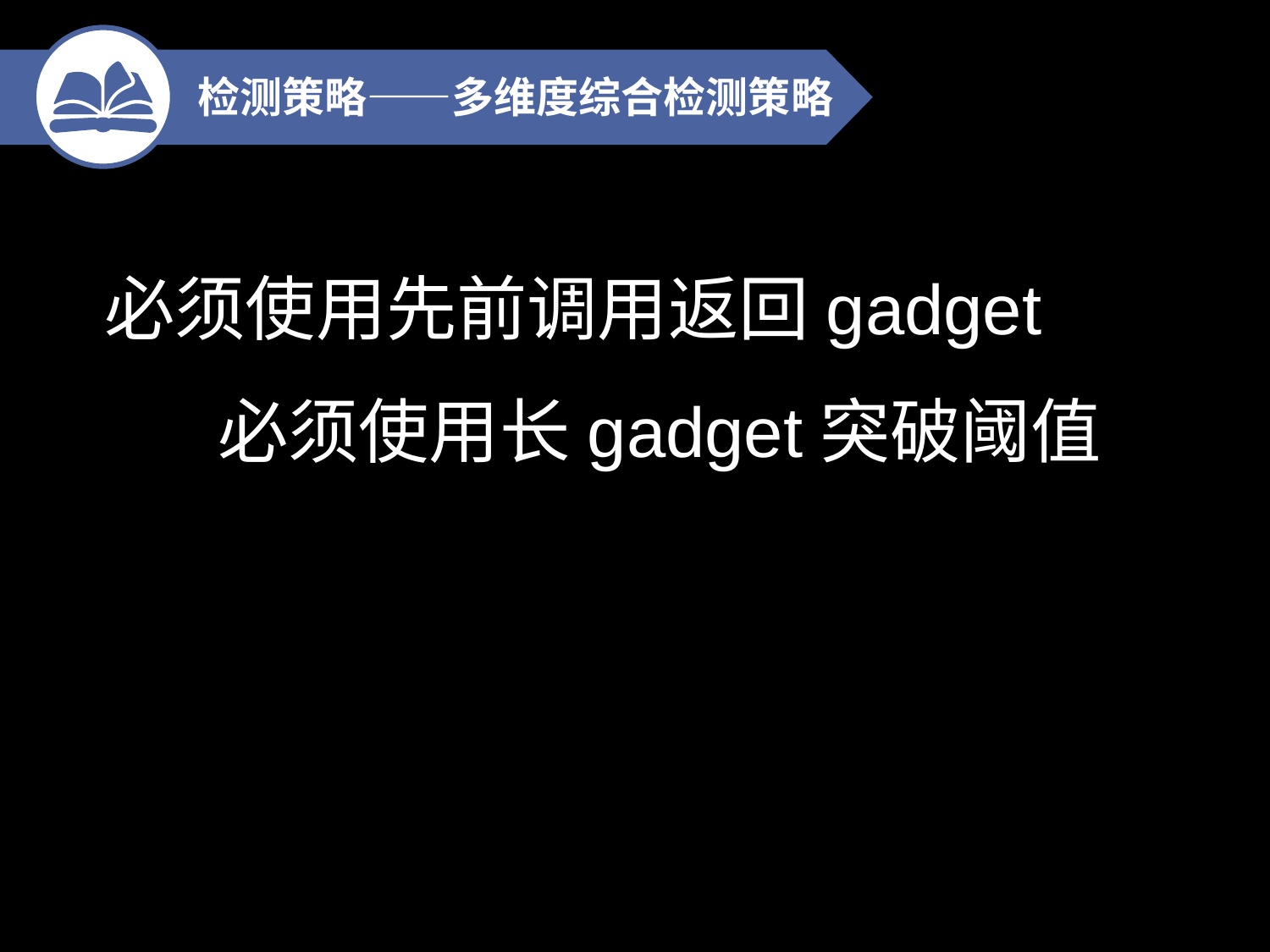

检测策略——多维度综合检测策略
必须使用先前调用返回gadget
必须使用长gadget突破阈值